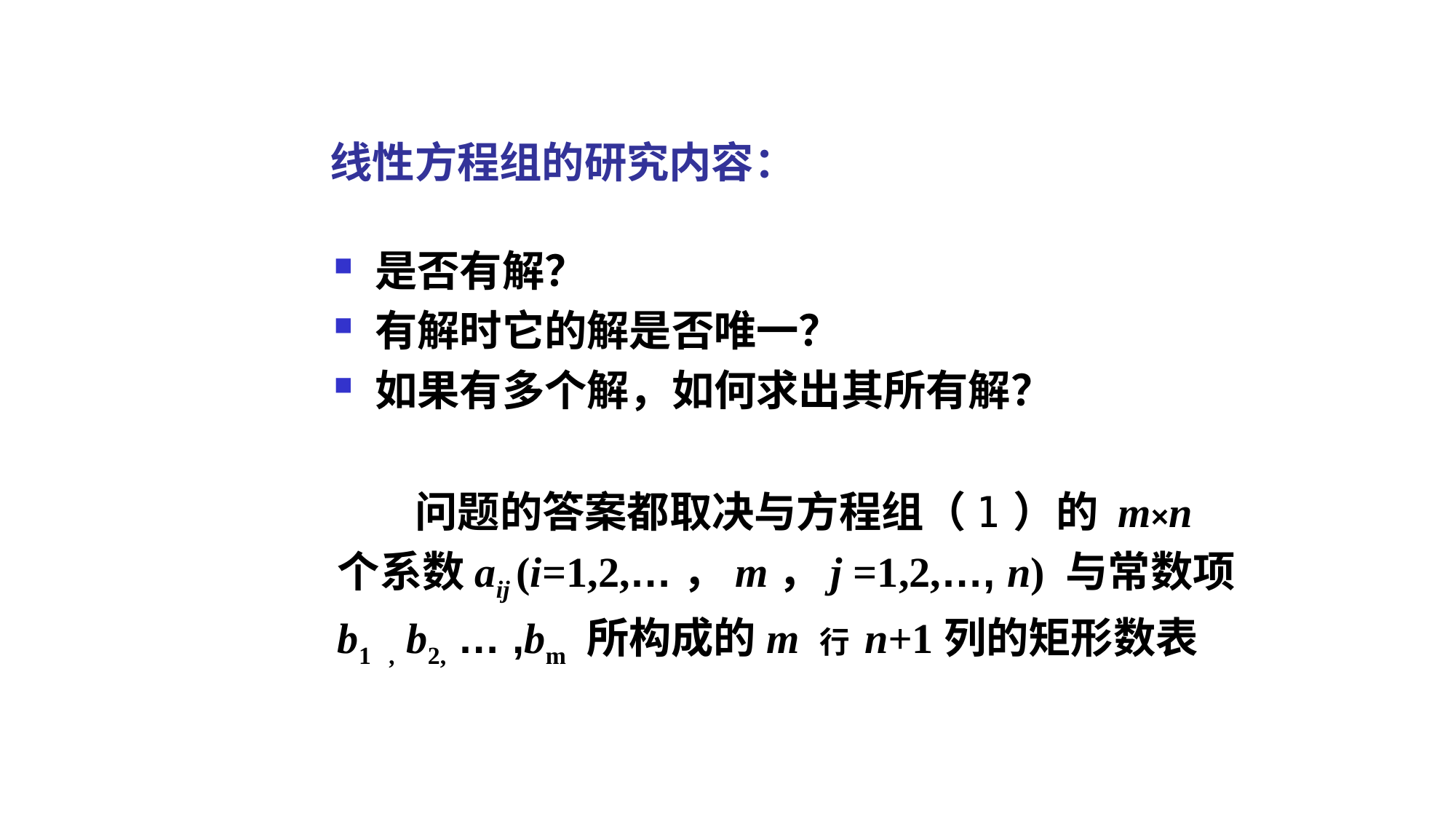

线性方程组的研究内容：
是否有解？
有解时它的解是否唯一？
如果有多个解，如何求出其所有解？
       问题的答案都取决与方程组（1）的 m×n
个系数aij (i=1,2,…，m，j =1,2,…, n) 与常数项
b1   , b2, … ,bm 所构成的m 行 n+1列的矩形数表